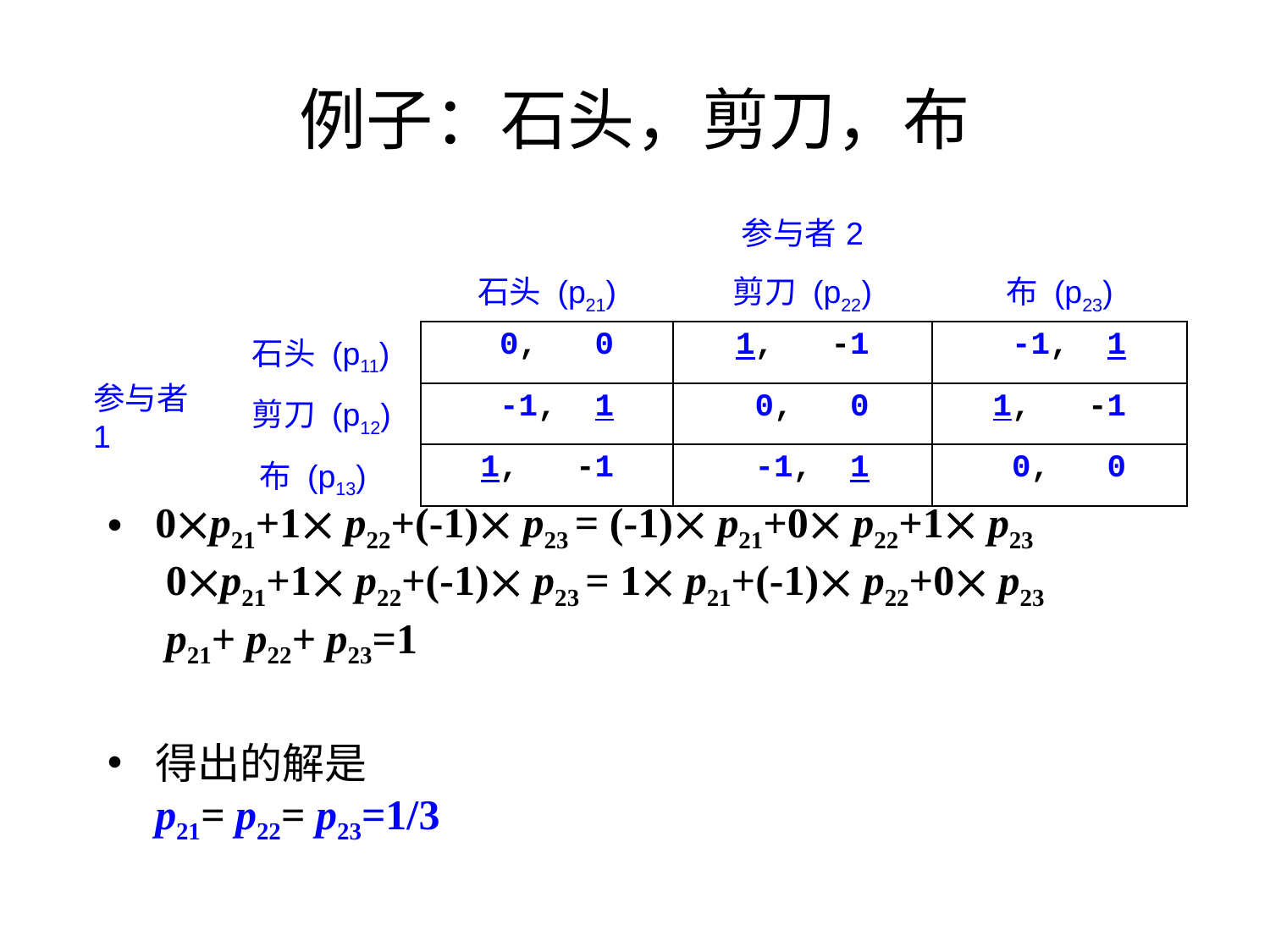

# 例子：石头，剪刀，布
|  |  |  | 参与者2 |  |
| --- | --- | --- | --- | --- |
|  |  | 石头 (p21) | 剪刀 (p22) | 布 (p23) |
| 参与者1 | 石头 (p11) | 0, 0 | 1, -1 | -1, 1 |
|  | 剪刀 (p12) | -1, 1 | 0, 0 | 1, -1 |
|  | 布 (p13) | 1, -1 | -1, 1 | 0, 0 |
0×p21+1× p22+(-1)× p23 = (-1)× p21+0× p22+1× p23
 0×p21+1× p22+(-1)× p23 = 1× p21+(-1)× p22+0× p23
 p21+ p22+ p23=1

得出的解是
p21= p22= p23=1/3